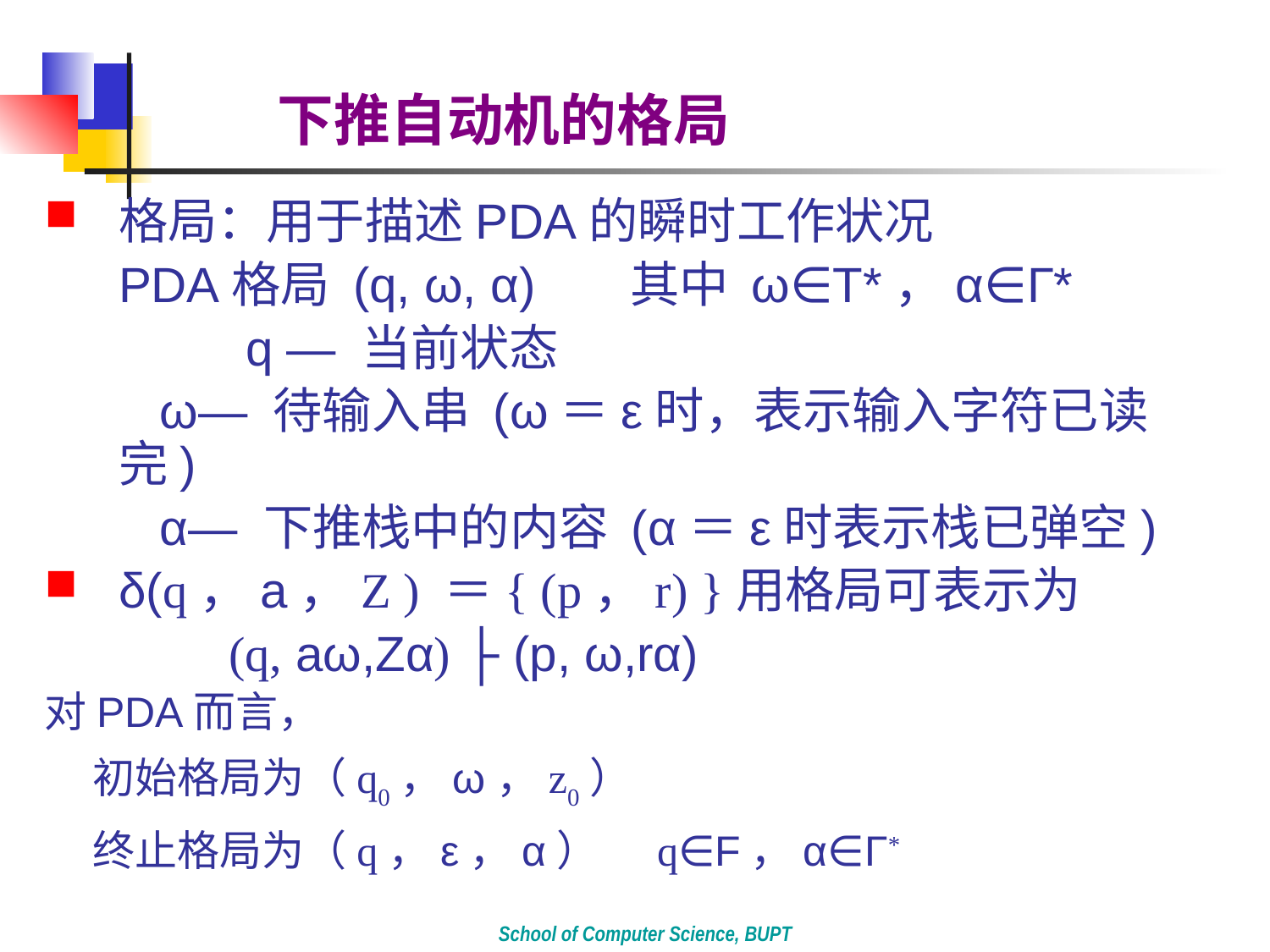

# 下推自动机的格局
格局：用于描述PDA的瞬时工作状况
	PDA格局 (q, ω, α)      其中 ω∈T*，α∈Γ*
      	q — 当前状态
	   ω— 待输入串 (ω＝ε时，表示输入字符已读完)
	   α— 下推栈中的内容 (α＝ε时表示栈已弹空)
δ(q，a，Z ) ＝{ (p，r) }用格局可表示为
               (q, aω,Zα) ├ (p, ω,rα)
对PDA而言，
    初始格局为（q0，ω，z0）
    终止格局为（q，ε，α）     q∈F，α∈Γ*
School of Computer Science, BUPT
6